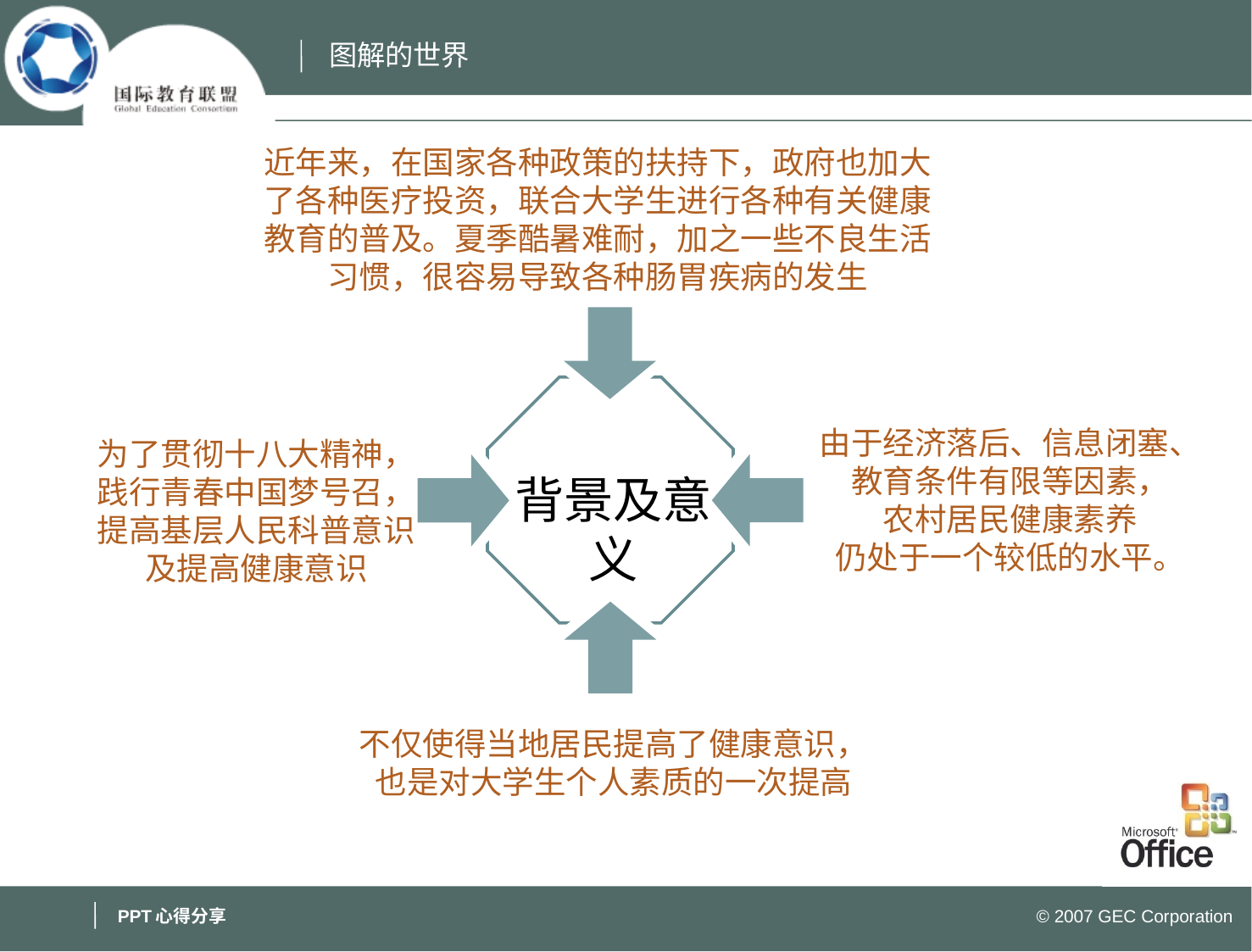

近年来，在国家各种政策的扶持下，政府也加大了各种医疗投资，联合大学生进行各种有关健康教育的普及。夏季酷暑难耐，加之一些不良生活习惯，很容易导致各种肠胃疾病的发生

由于经济落后、信息闭塞、
教育条件有限等因素，
农村居民健康素养
仍处于一个较低的水平。

为了贯彻十八大精神，
践行青春中国梦号召，
提高基层人民科普意识
及提高健康意识

背景及意义

不仅使得当地居民提高了健康意识，
也是对大学生个人素质的一次提高